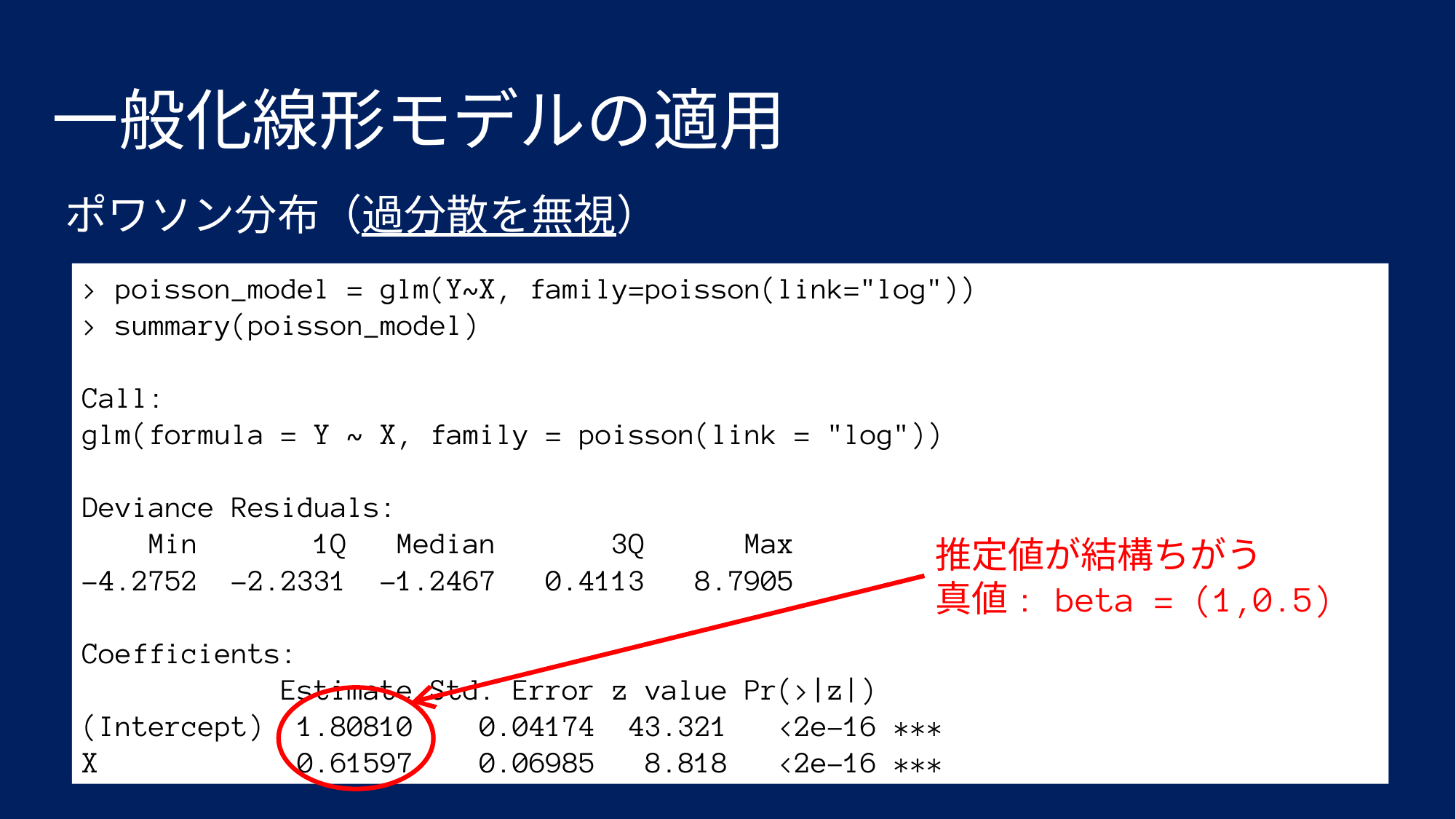

一般化線形モデルの適用
ポワソン分布（過分散を無視）
> poisson_model = glm(Y~X, family=poisson(link="log"))
> summary(poisson_model)

Call:
glm(formula = Y ~ X, family = poisson(link = "log"))

Deviance Residuals:
    Min       1Q   Median       3Q      Max
-4.2752  -2.2331  -1.2467   0.4113   8.7905

Coefficients:
            Estimate Std. Error z value Pr(>|z|)
(Intercept)  1.80810    0.04174  43.321   <2e-16 ***
X            0.61597    0.06985   8.818   <2e-16 ***
推定値が結構ちがう
真値: beta = (1,0.5)